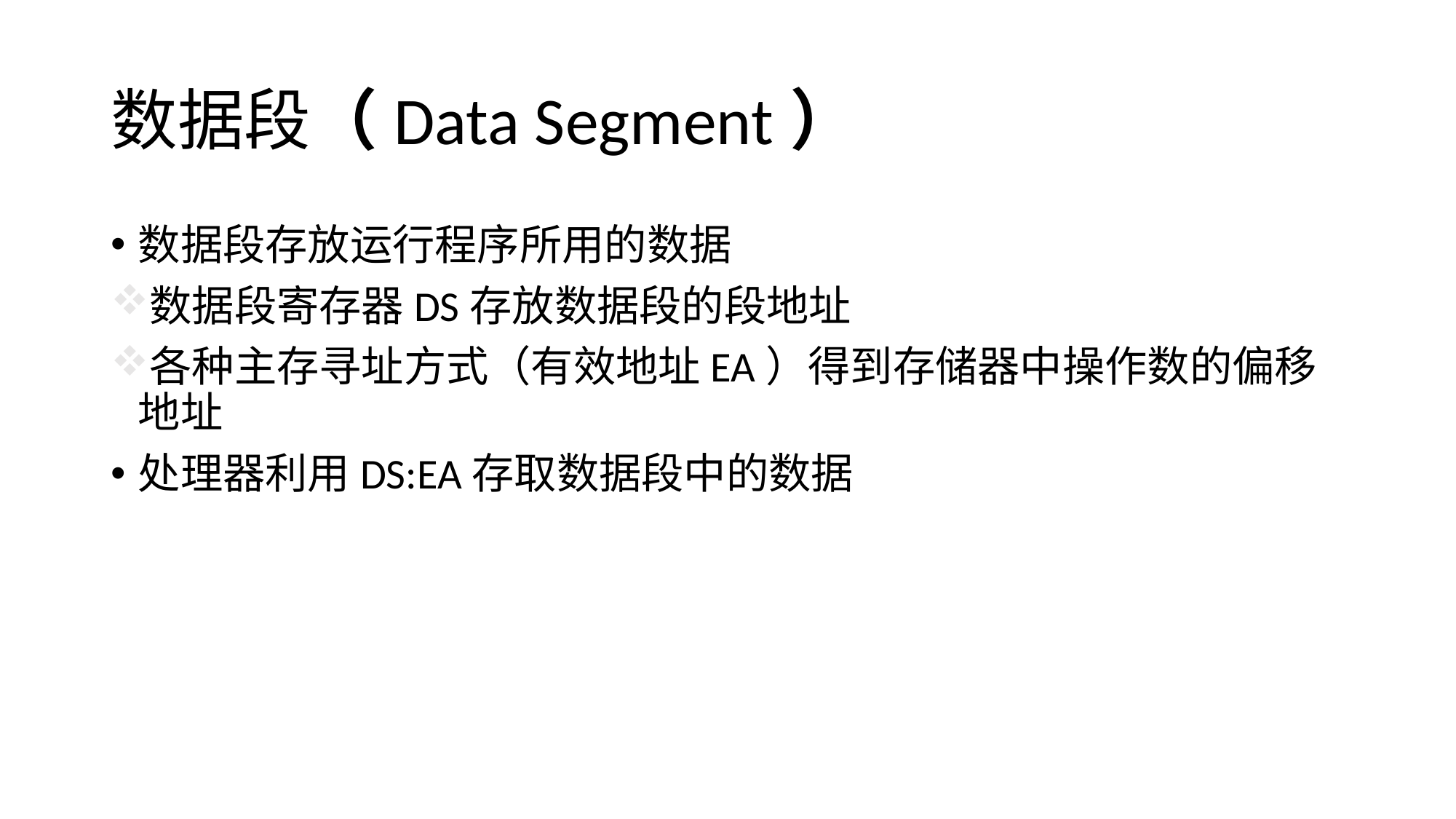

# 数据段（Data Segment）
数据段存放运行程序所用的数据
数据段寄存器DS存放数据段的段地址
各种主存寻址方式（有效地址EA）得到存储器中操作数的偏移地址
处理器利用DS:EA存取数据段中的数据